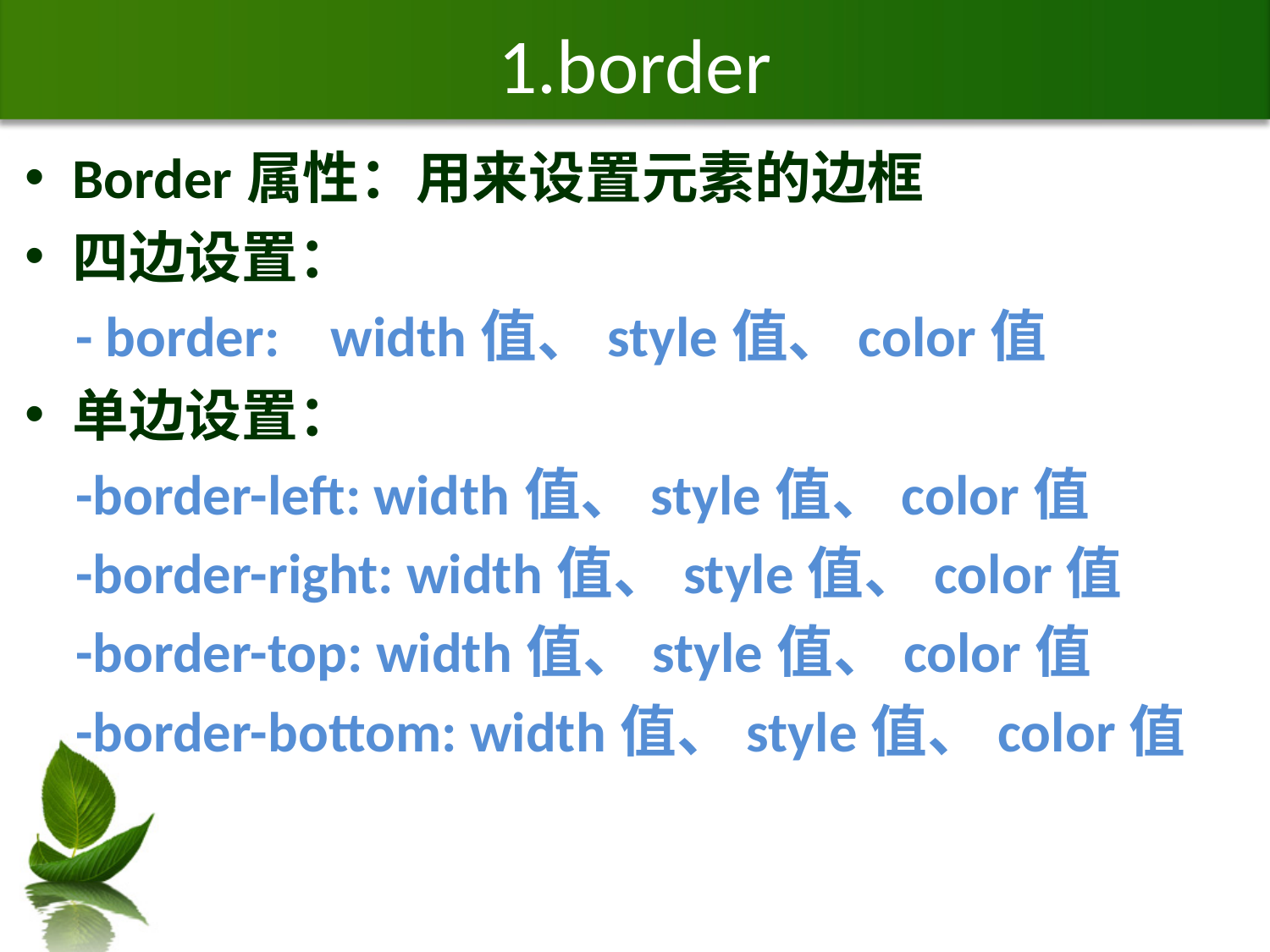

# 1.border
Border属性：用来设置元素的边框
四边设置：
    - border:    width值、style值、color值
单边设置：
    -border-left: width值、style值、color值
    -border-right: width值、style值、color值
    -border-top: width值、style值、color值
    -border-bottom: width值、style值、color值